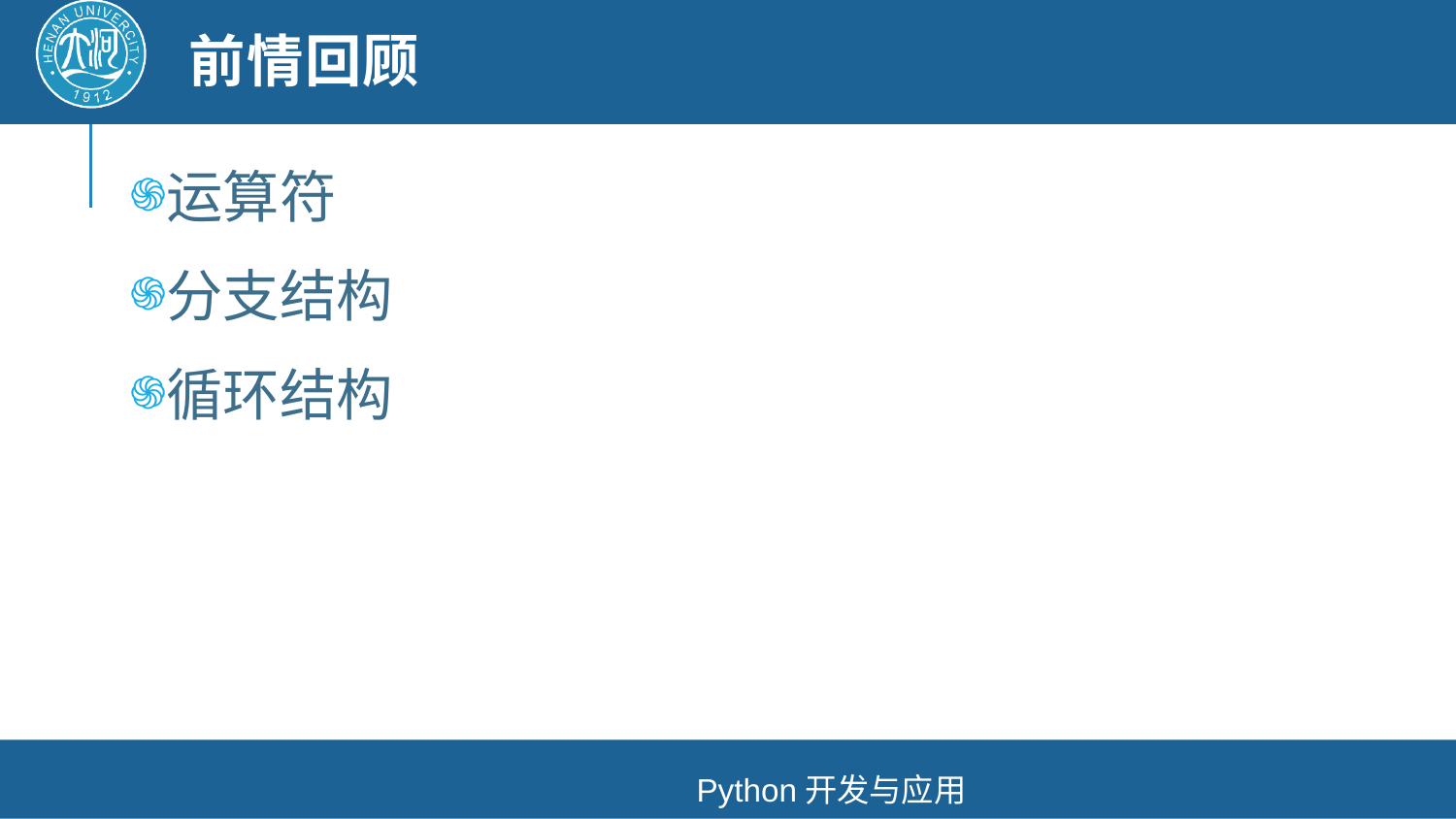

# 前情回顾
运算符
分支结构
循环结构

Python开发与应用
2